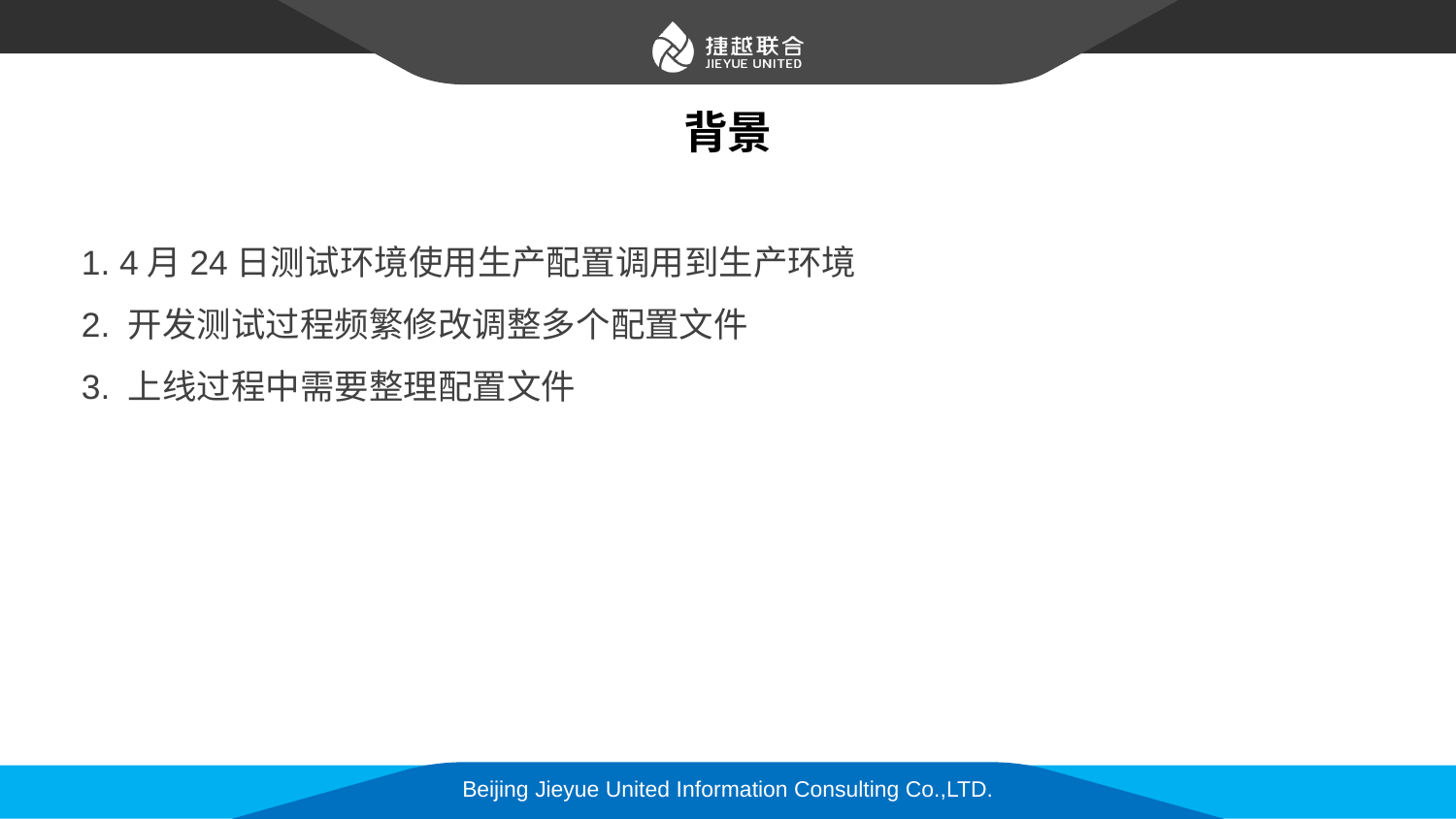

# 背景

1. 4月24日测试环境使用生产配置调用到生产环境
2. 开发测试过程频繁修改调整多个配置文件
3. 上线过程中需要整理配置文件